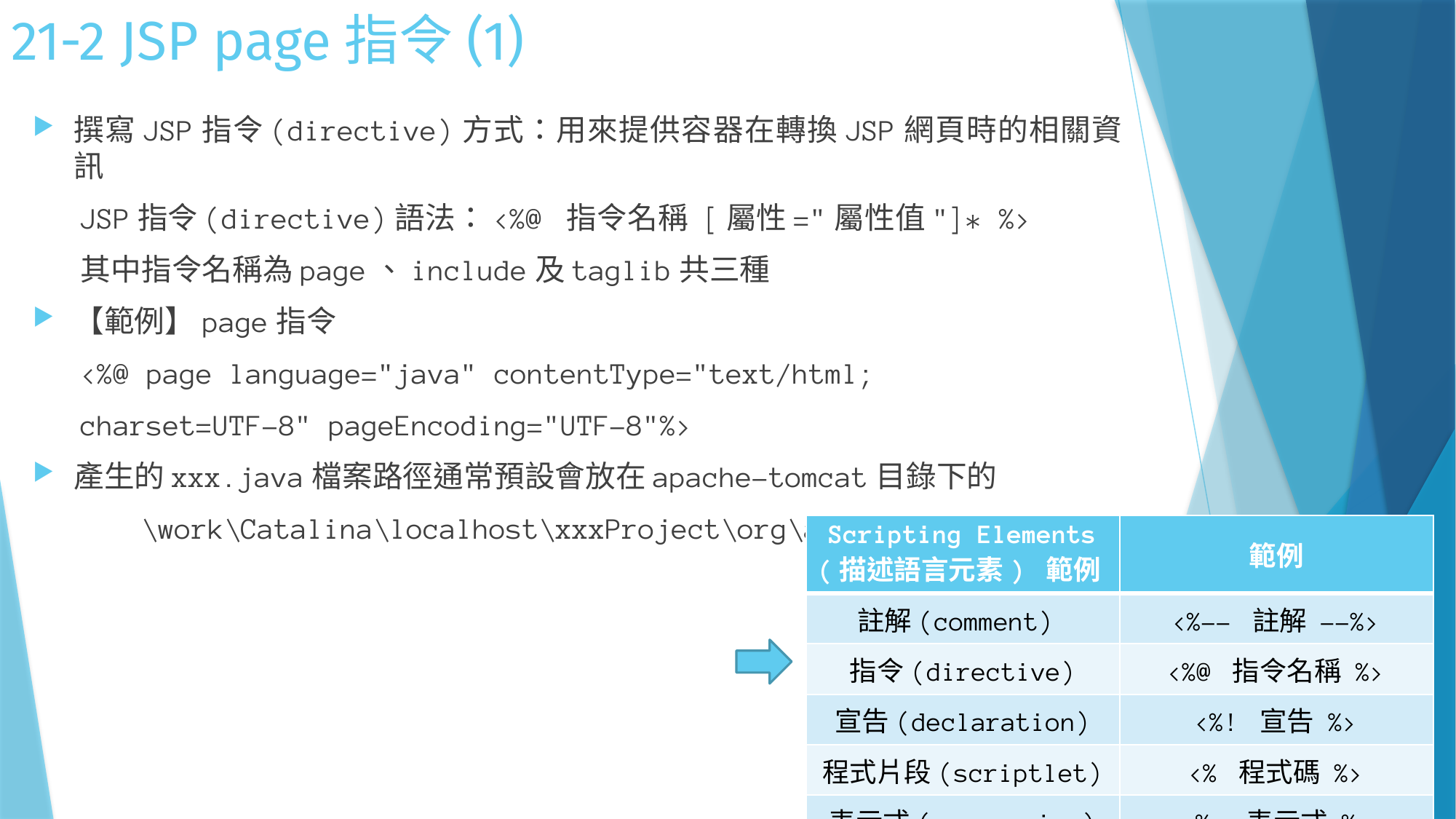

# 21-2 JSP page指令(1)
撰寫JSP指令(directive)方式：用來提供容器在轉換JSP網頁時的相關資訊
JSP指令(directive)語法：<%@ 指令名稱 [屬性="屬性值"]* %>
其中指令名稱為page、include及taglib共三種
【範例】page指令
<%@ page language="java" contentType="text/html;
charset=UTF-8" pageEncoding="UTF-8"%>
產生的xxx.java檔案路徑通常預設會放在apache-tomcat目錄下的
	\work\Catalina\localhost\xxxProject\org\apache\jsp

| Scripting Elements (描述語言元素) 範例 | 範例 |
| --- | --- |
| 註解(comment) | <%-- 註解 --%> |
| 指令(directive) | <%@ 指令名稱 %> |
| 宣告(declaration) | <%! 宣告 %> |
| 程式片段(scriptlet) | <% 程式碼 %> |
| 表示式(expression) | <%= 表示式 %> |